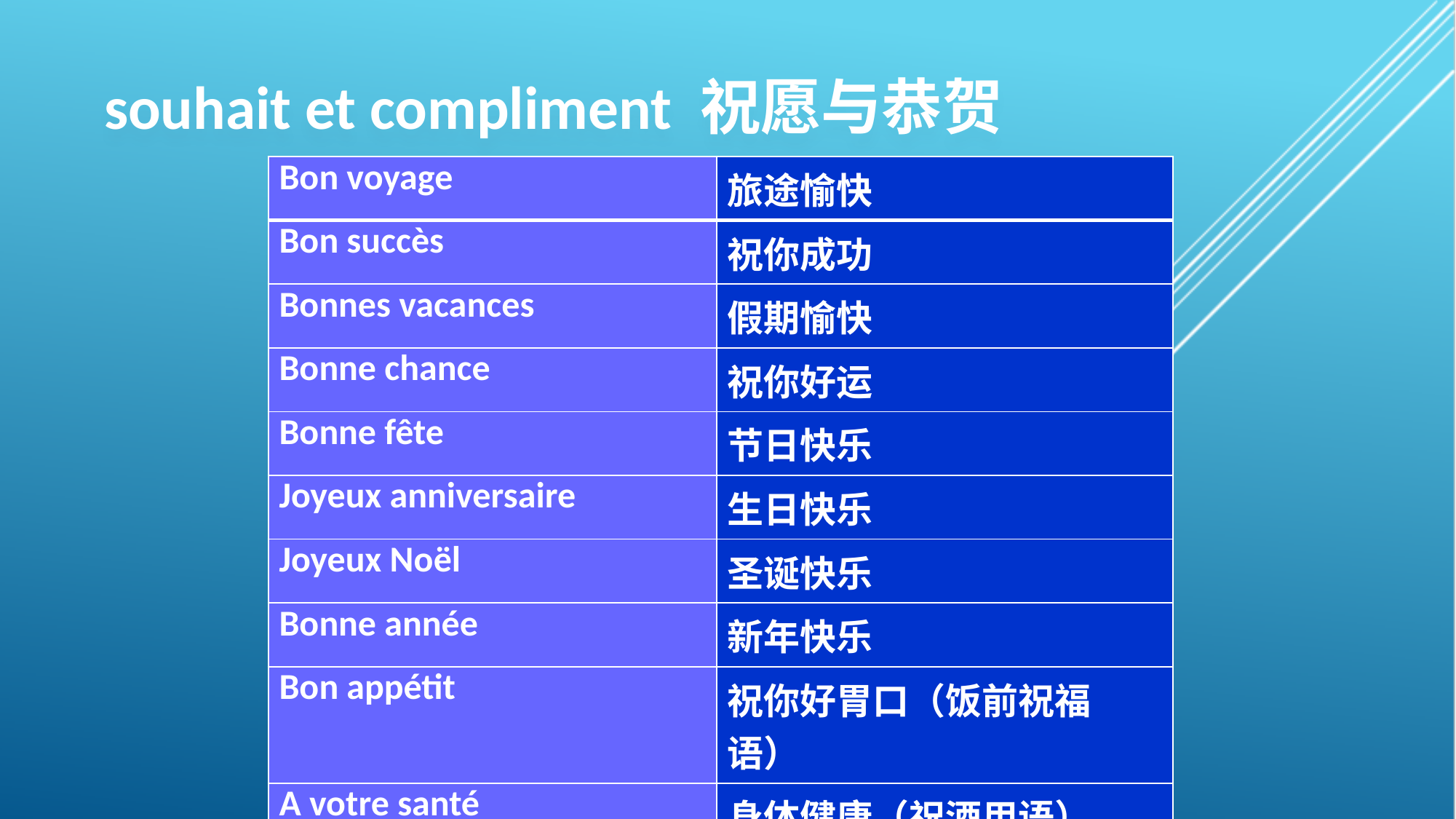

# souhait et compliment 祝愿与恭贺
| Bon voyage | 旅途愉快 |
| --- | --- |
| Bon succès | 祝你成功 |
| Bonnes vacances | 假期愉快 |
| Bonne chance | 祝你好运 |
| Bonne fête | 节日快乐 |
| Joyeux anniversaire | 生日快乐 |
| Joyeux Noël | 圣诞快乐 |
| Bonne année | 新年快乐 |
| Bon appétit | 祝你好胃口（饭前祝福语） |
| A votre santé | 身体健康（祝酒用语） |